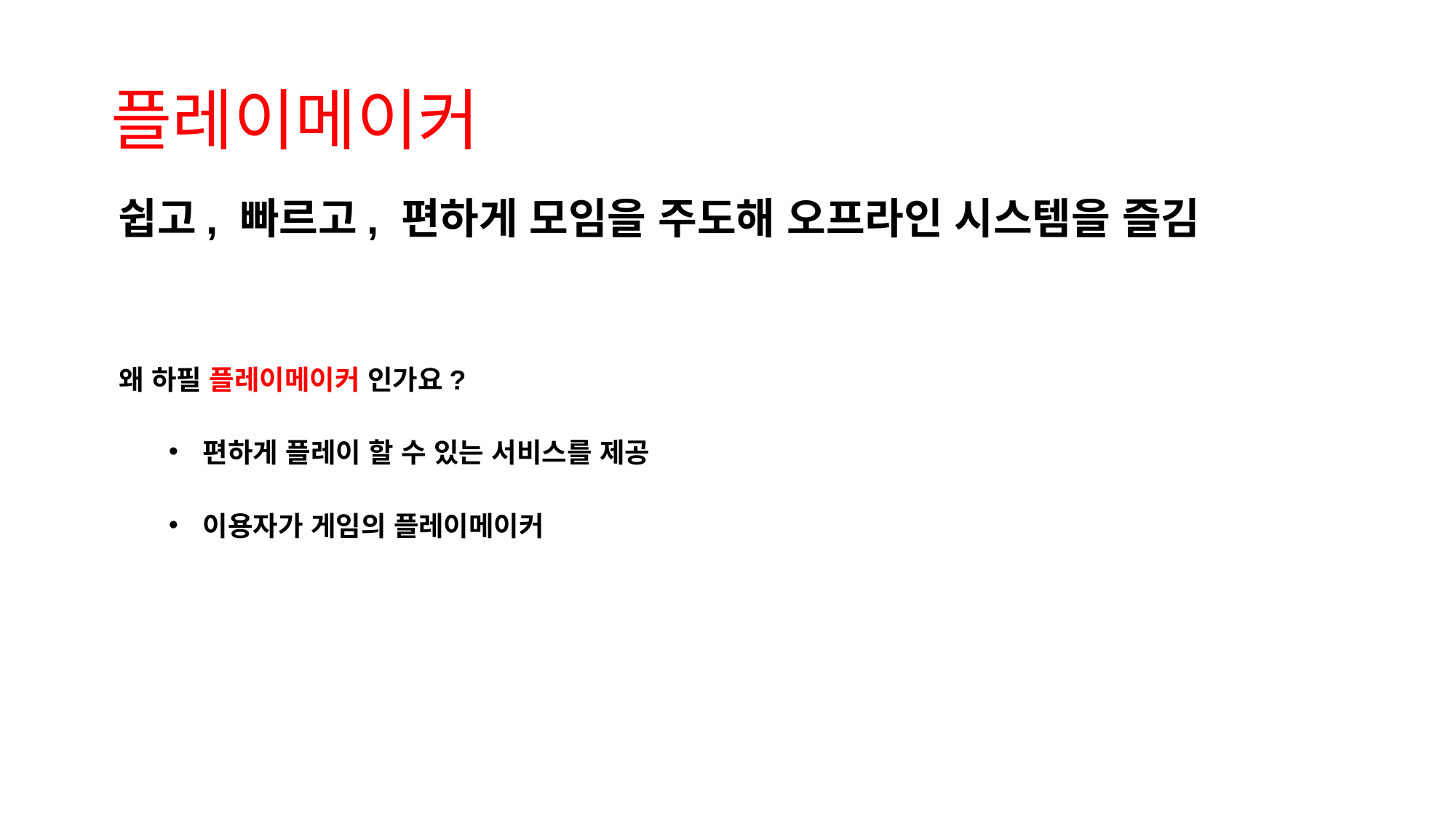

# 플레이메이커
쉽고, 빠르고, 편하게 모임을 주도해 오프라인 시스템을 즐김

왜 하필 플레이메이커 인가요?
편하게 플레이 할 수 있는 서비스를 제공
이용자가 게임의 플레이메이커